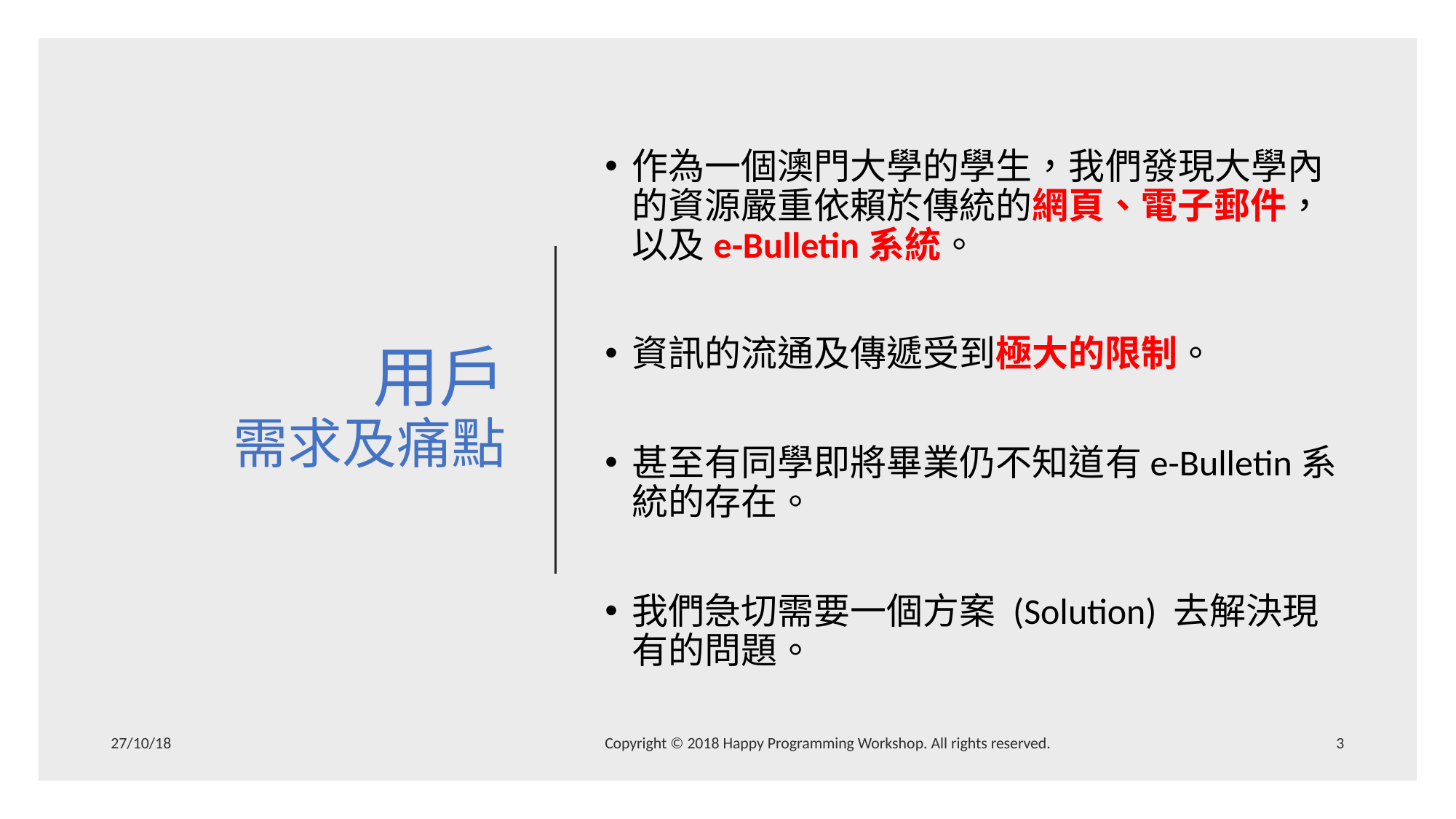

# 用戶 需求及痛點
作為一個澳門大學的學生，我們發現大學內的資源嚴重依賴於傳統的網頁、電子郵件，以及e-Bulletin系統。

資訊的流通及傳遞受到極大的限制。

甚至有同學即將畢業仍不知道有e-Bulletin系統的存在。

我們急切需要一個方案 (Solution) 去解決現有的問題。
27/10/18
Copyright © 2018 Happy Programming Workshop. All rights reserved.
3